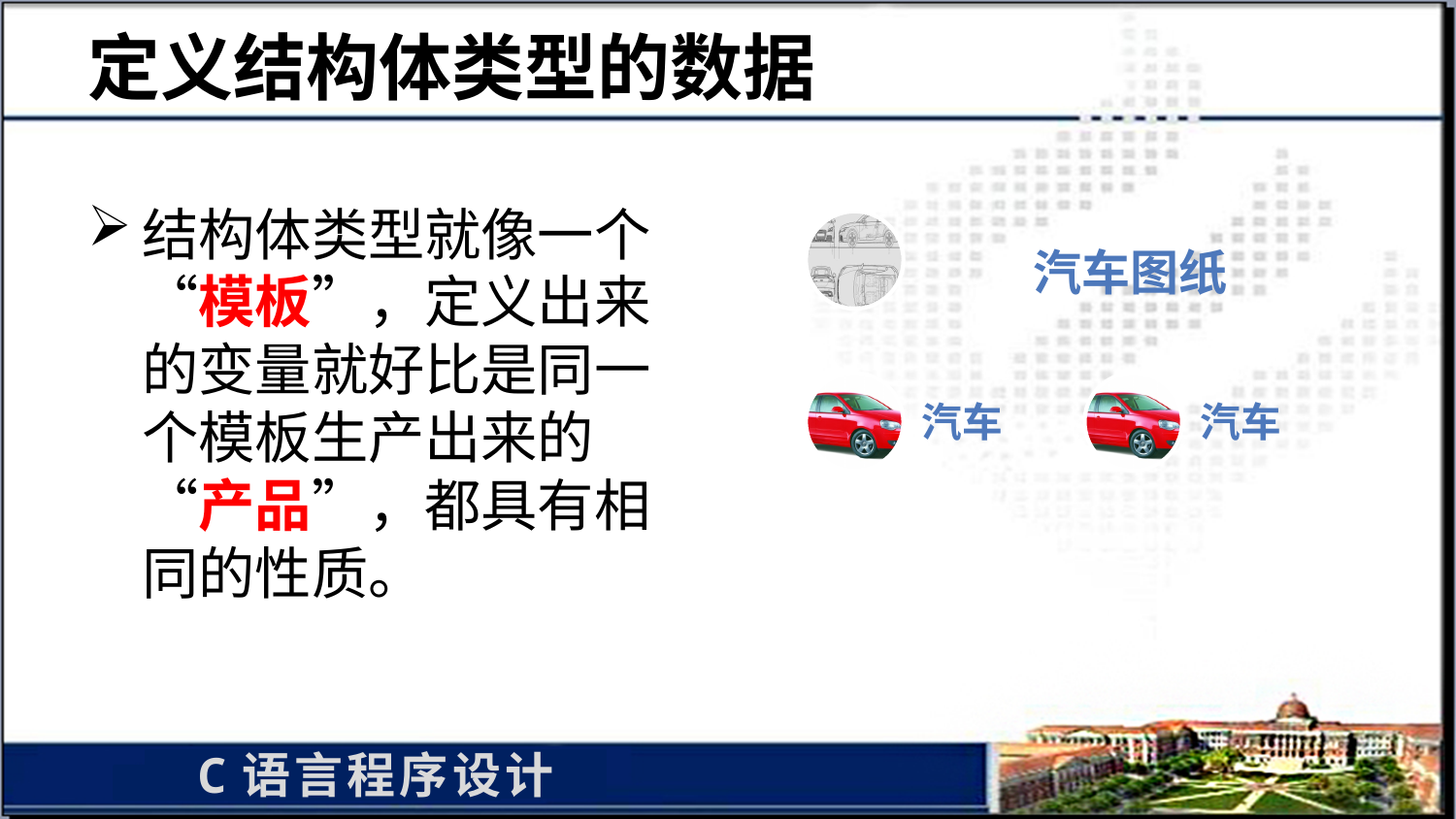

# 定义结构体类型的数据
汽车图纸
汽车
汽车
结构体类型就像一个“模板”，定义出来的变量就好比是同一个模板生产出来的“产品”，都具有相同的性质。